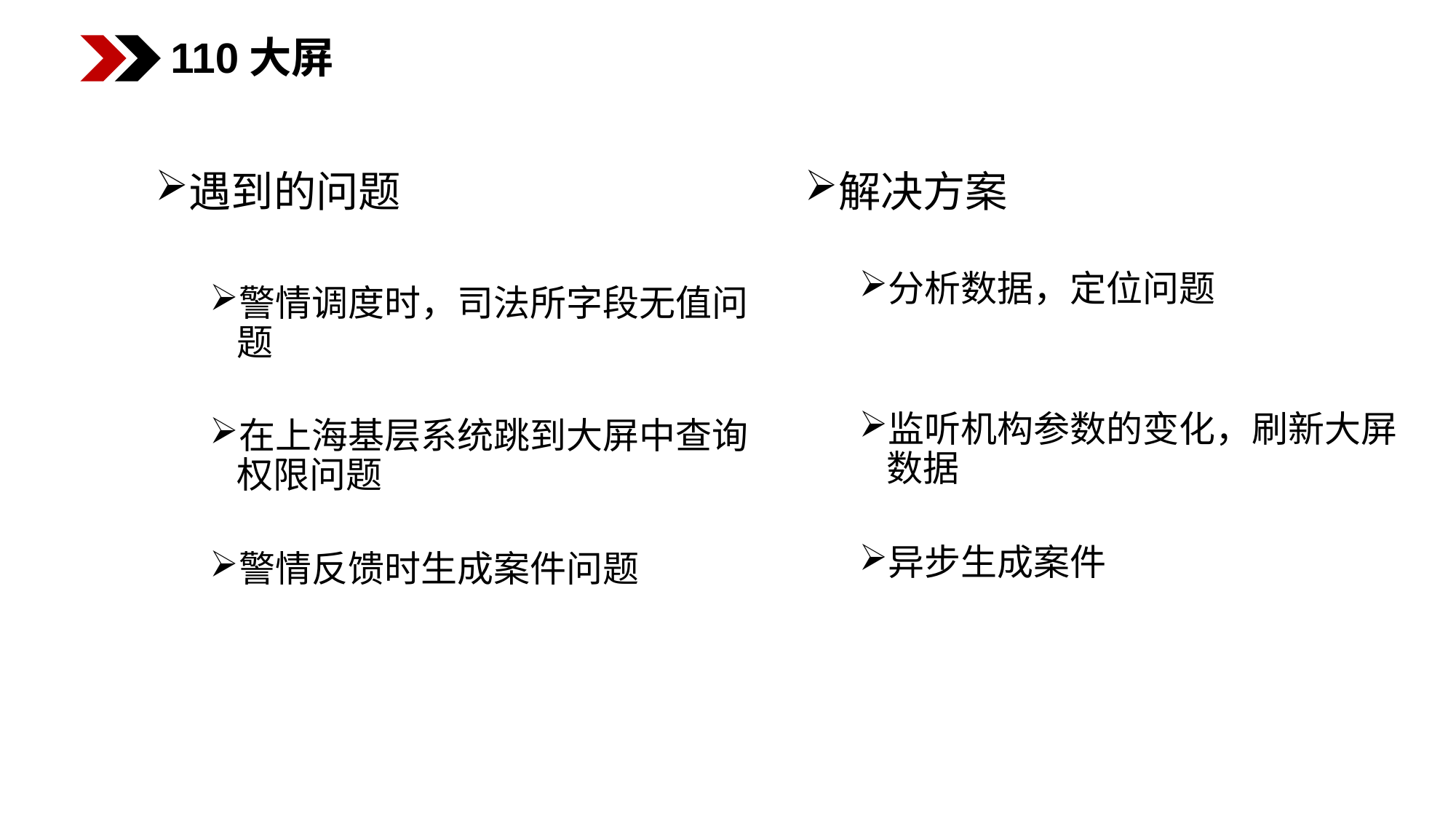

110大屏

解决方案

分析数据，定位问题

监听机构参数的变化，刷新大屏数据

异步生成案件
遇到的问题

警情调度时，司法所字段无值问题

在上海基层系统跳到大屏中查询权限问题

警情反馈时生成案件问题